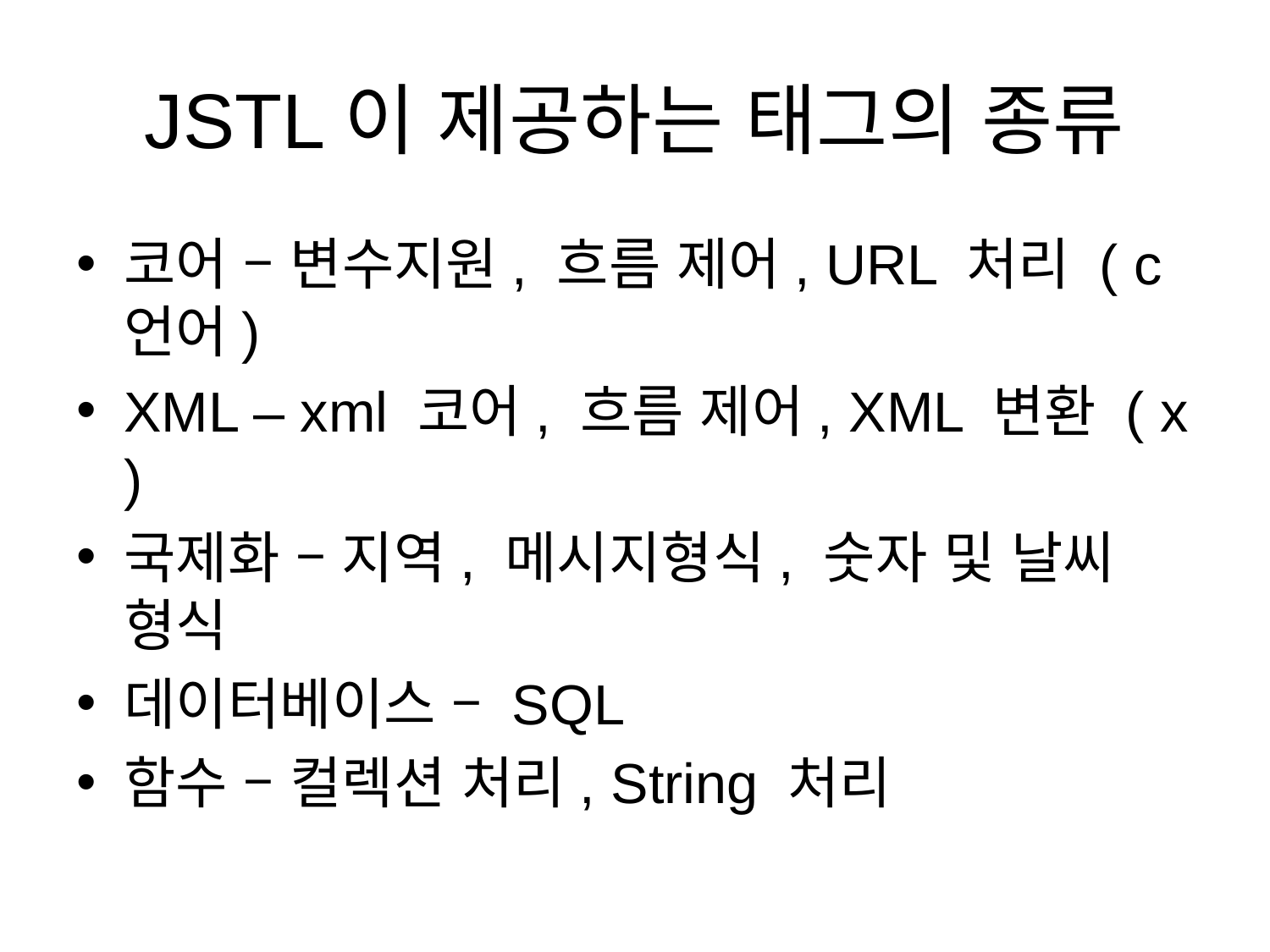

# JSTL이 제공하는 태그의 종류
코어 – 변수지원, 흐름 제어, URL 처리 ( c언어)
XML – xml 코어, 흐름 제어, XML 변환 ( x )
국제화 – 지역, 메시지형식, 숫자 및 날씨 형식
데이터베이스 – SQL
함수 – 컬렉션 처리, String 처리